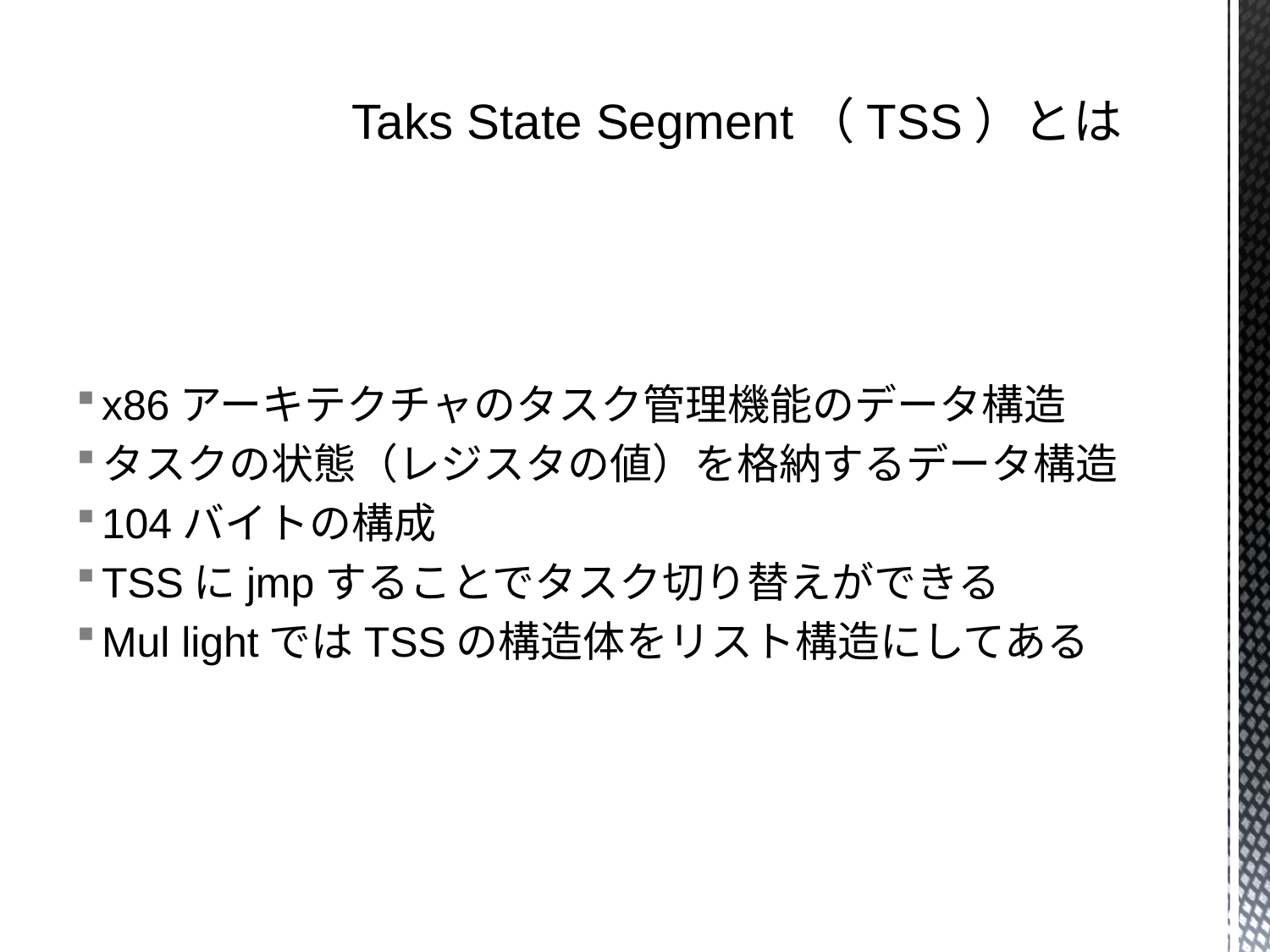

# Taks State Segment（TSS）とは
x86アーキテクチャのタスク管理機能のデータ構造
タスクの状態（レジスタの値）を格納するデータ構造
104バイトの構成
TSSにjmpすることでタスク切り替えができる
Mul lightではTSSの構造体をリスト構造にしてある